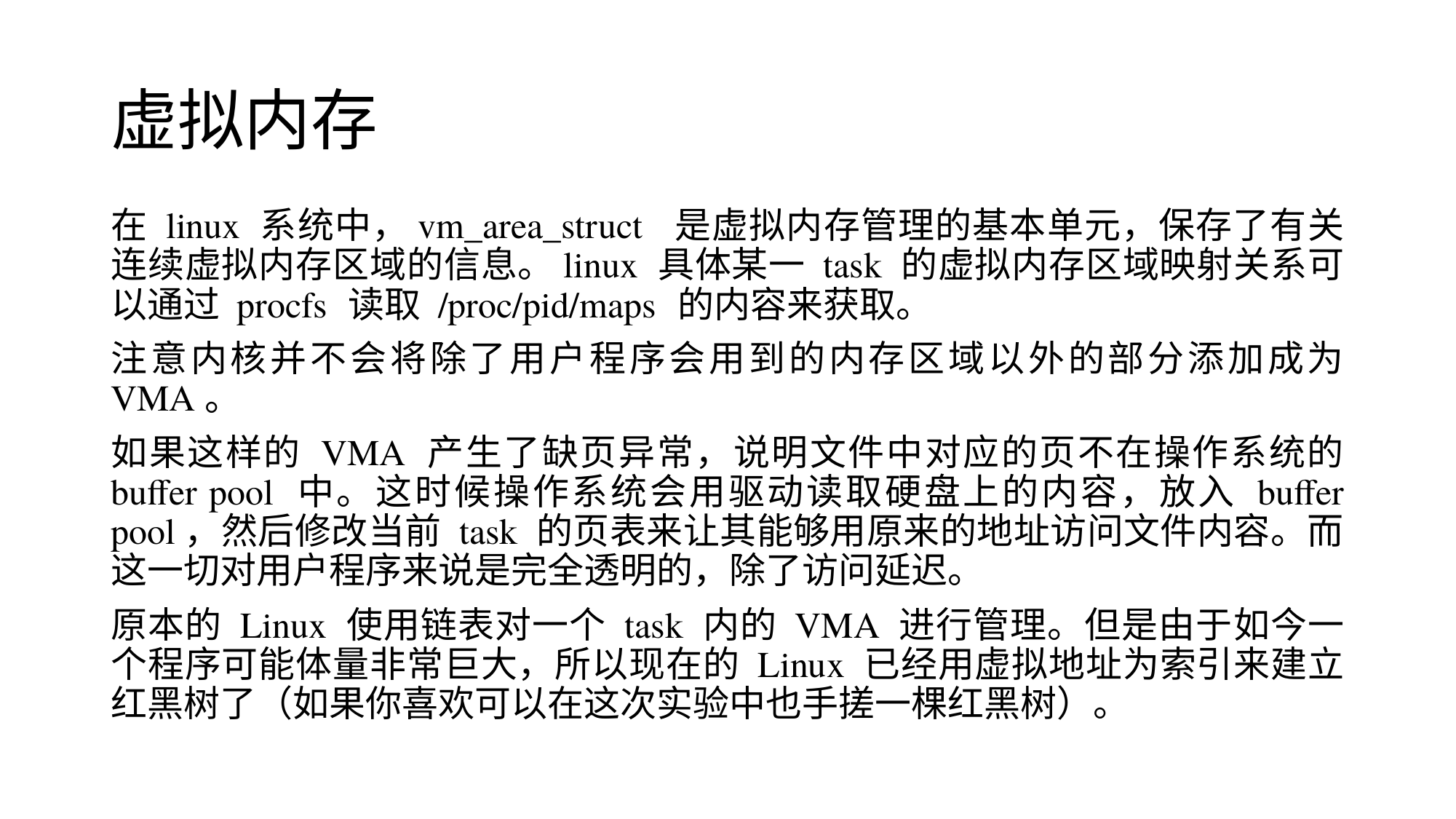

# 虚拟内存
在 linux 系统中，vm_area_struct  是虚拟内存管理的基本单元，保存了有关连续虚拟内存区域的信息。linux 具体某一 task 的虚拟内存区域映射关系可以通过 procfs 读取 /proc/pid/maps 的内容来获取。
注意内核并不会将除了用户程序会用到的内存区域以外的部分添加成为 VMA。
如果这样的 VMA 产生了缺页异常，说明文件中对应的页不在操作系统的 buffer pool 中。这时候操作系统会用驱动读取硬盘上的内容，放入 buffer pool，然后修改当前 task 的页表来让其能够用原来的地址访问文件内容。而这一切对用户程序来说是完全透明的，除了访问延迟。
原本的 Linux 使用链表对一个 task 内的 VMA 进行管理。但是由于如今一个程序可能体量非常巨大，所以现在的 Linux 已经用虚拟地址为索引来建立红黑树了（如果你喜欢可以在这次实验中也手搓一棵红黑树）。